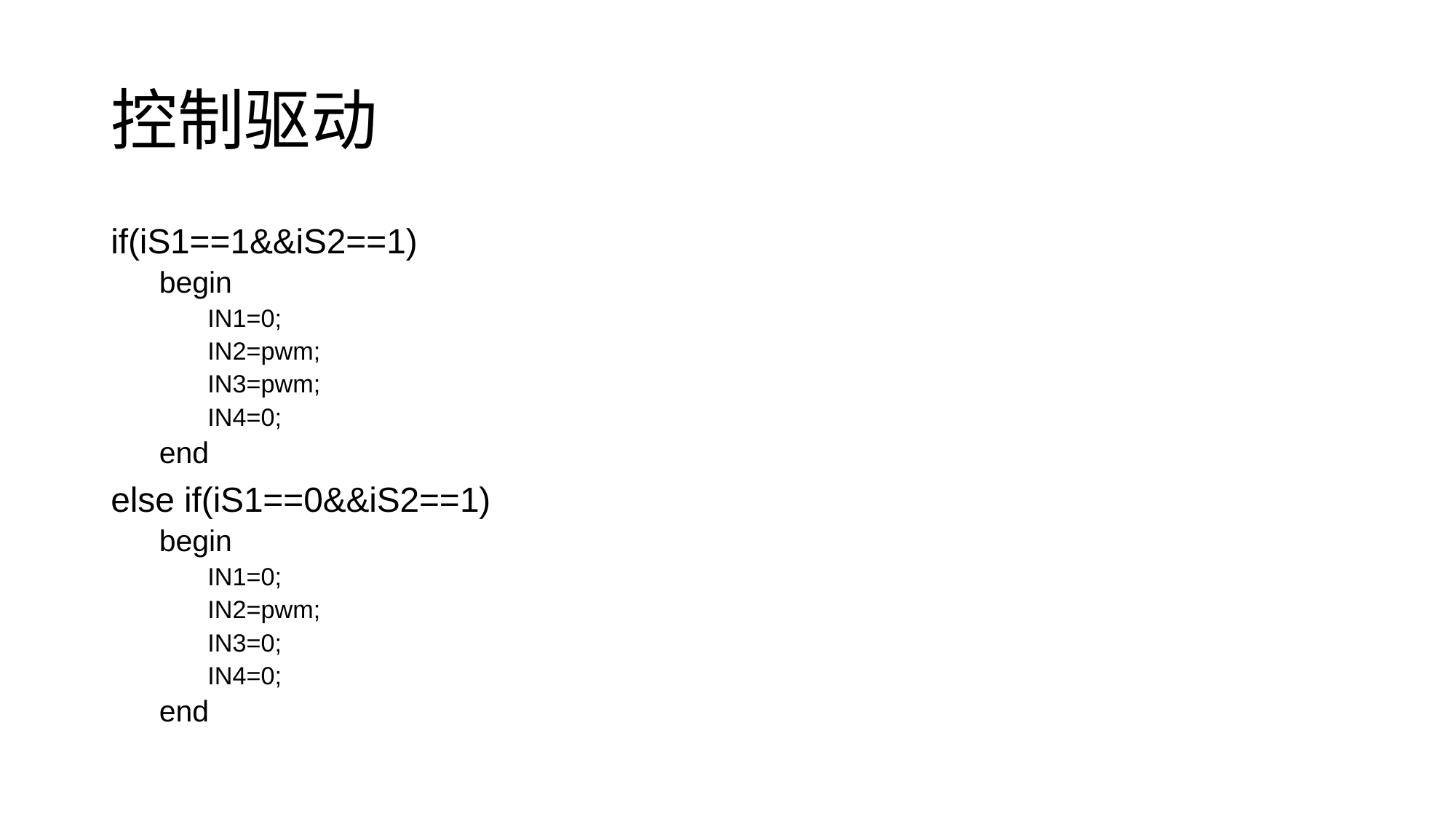

# 控制驱动
if(iS1==1&&iS2==1)
begin
IN1=0;
IN2=pwm;
IN3=pwm;
IN4=0;
end
else if(iS1==0&&iS2==1)
begin
IN1=0;
IN2=pwm;
IN3=0;
IN4=0;
end